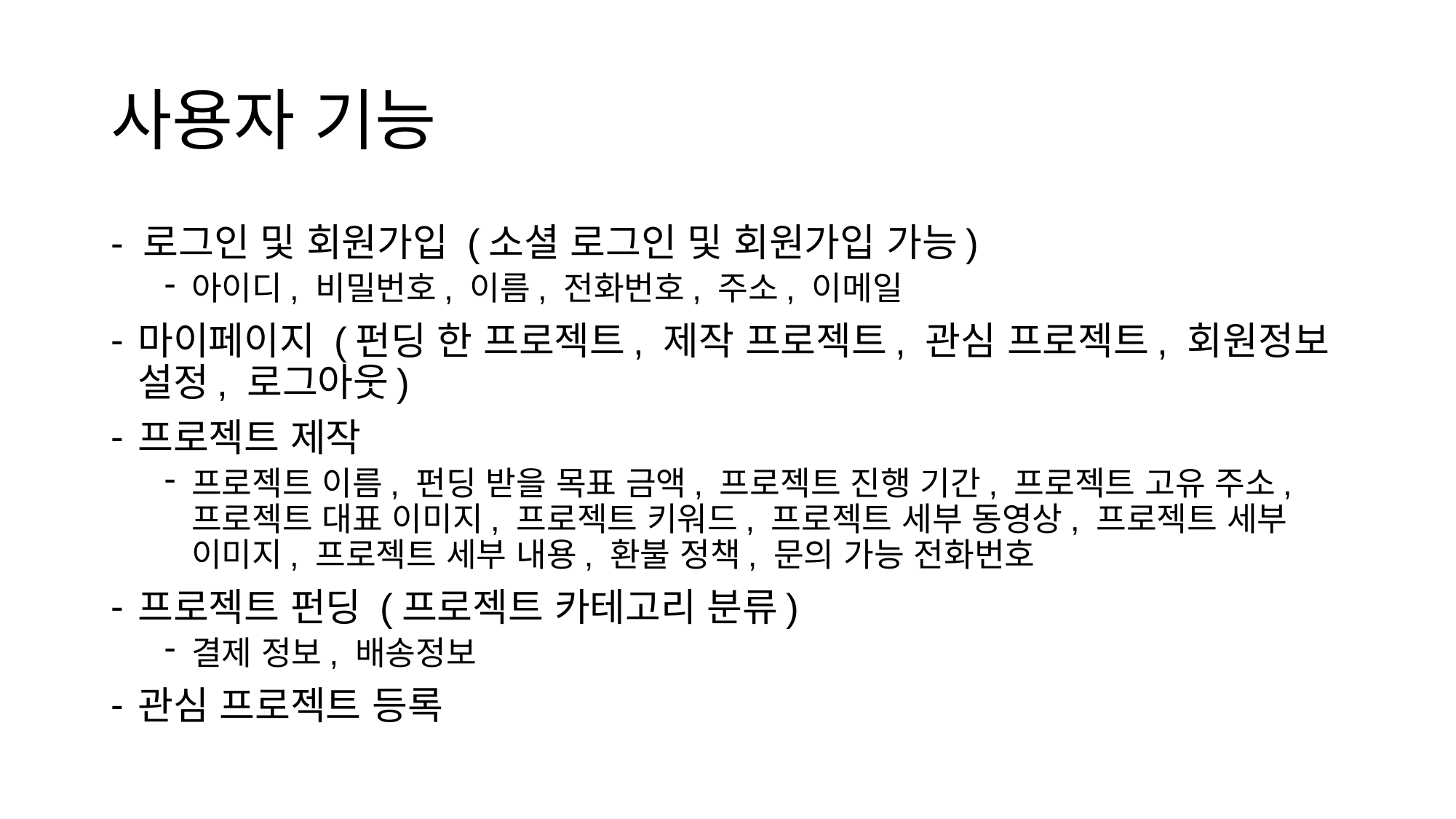

# 사용자 기능
- 로그인 및 회원가입 (소셜 로그인 및 회원가입 가능)
아이디, 비밀번호, 이름, 전화번호, 주소, 이메일
마이페이지 (펀딩 한 프로젝트, 제작 프로젝트, 관심 프로젝트, 회원정보 설정, 로그아웃)
프로젝트 제작
프로젝트 이름, 펀딩 받을 목표 금액, 프로젝트 진행 기간, 프로젝트 고유 주소, 프로젝트 대표 이미지, 프로젝트 키워드, 프로젝트 세부 동영상, 프로젝트 세부 이미지, 프로젝트 세부 내용, 환불 정책, 문의 가능 전화번호
프로젝트 펀딩 (프로젝트 카테고리 분류)
결제 정보, 배송정보
관심 프로젝트 등록